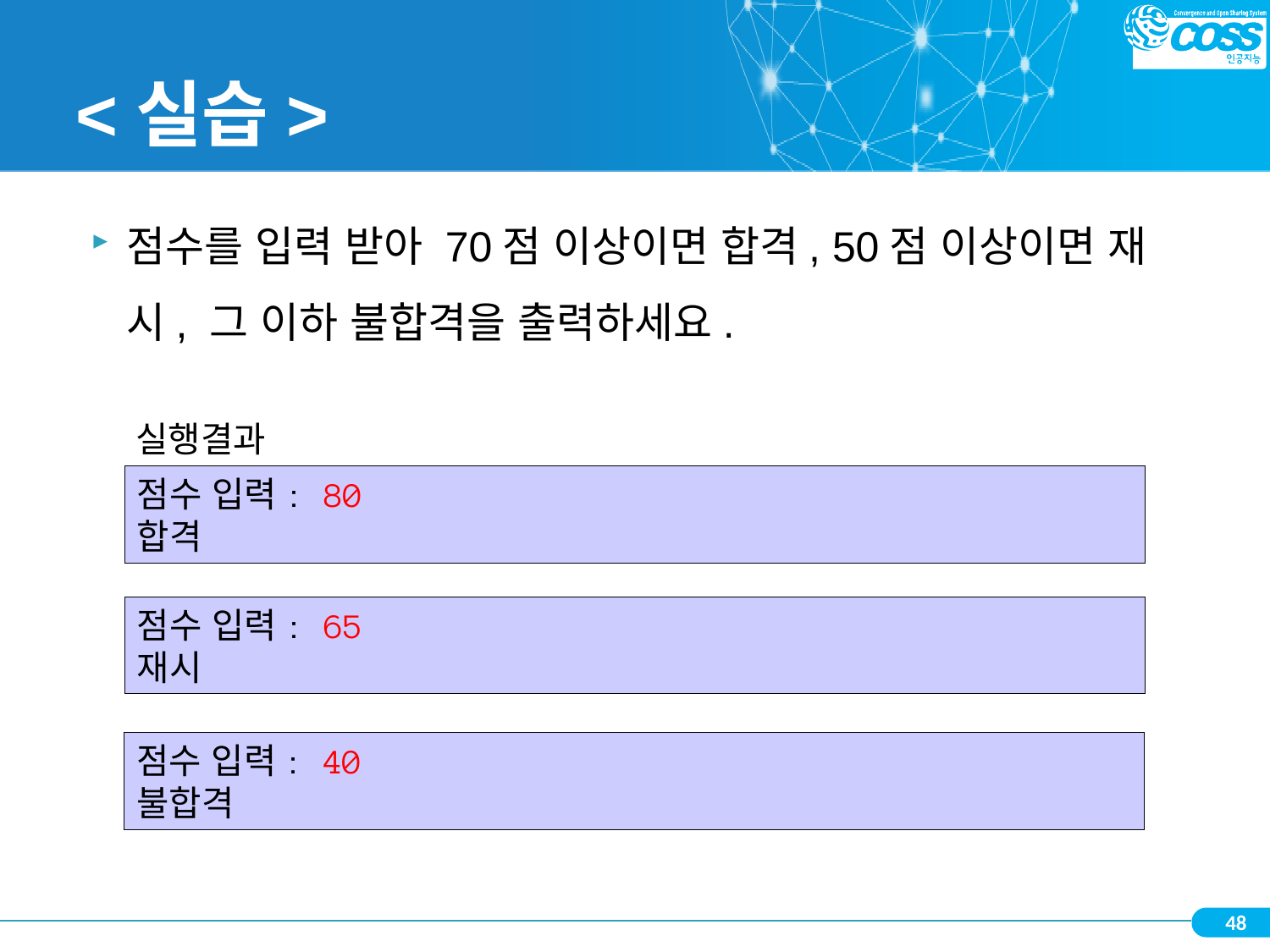

# <실습>
점수를 입력 받아 70점 이상이면 합격, 50점 이상이면 재시, 그 이하 불합격을 출력하세요.
실행결과
점수 입력: 80
합격
점수 입력: 65
재시
점수 입력: 40
불합격